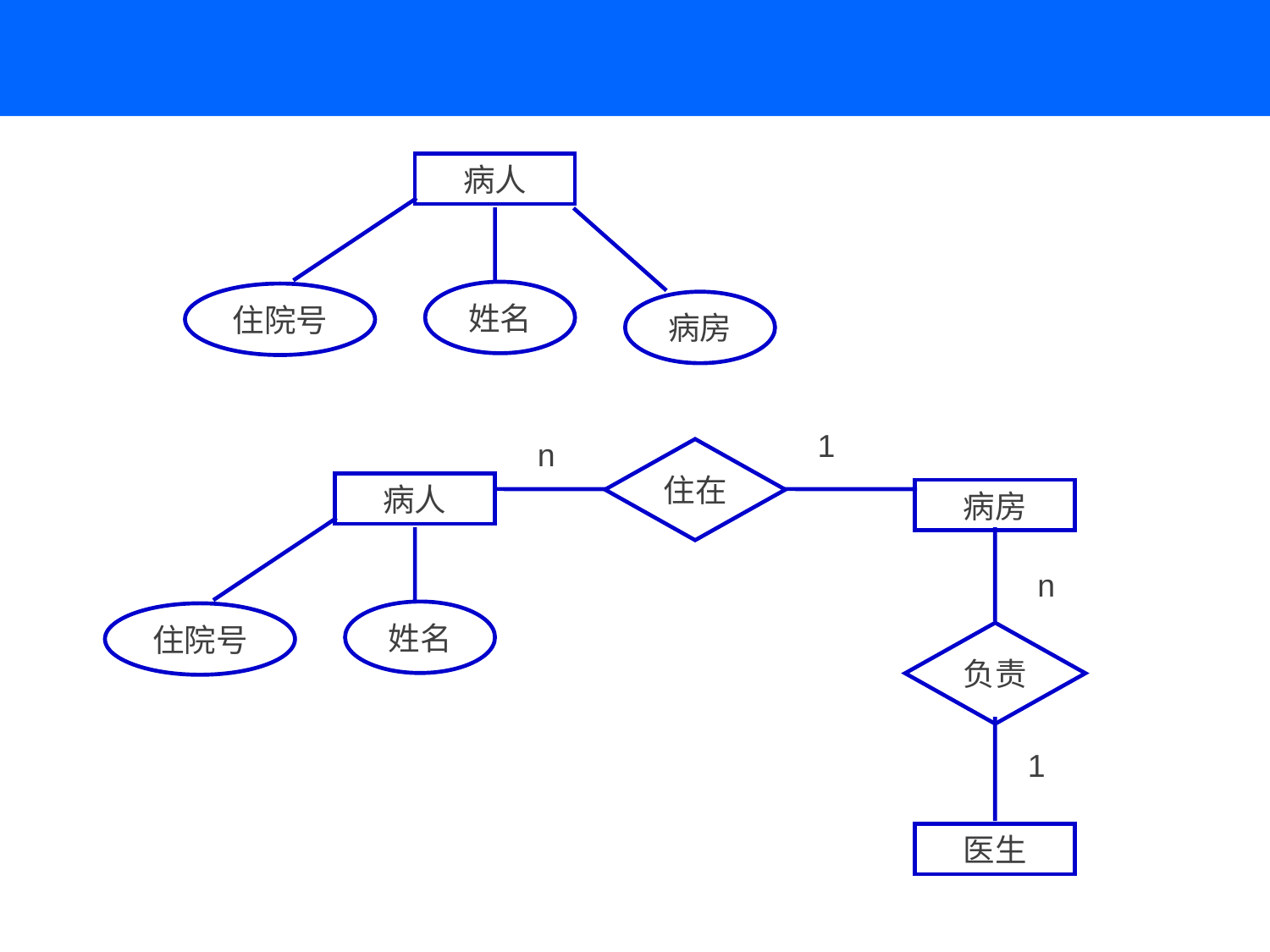

病人

姓名
住院号
病房
1
n
住在
病人
病房

n
姓名
住院号
负责

1
医生